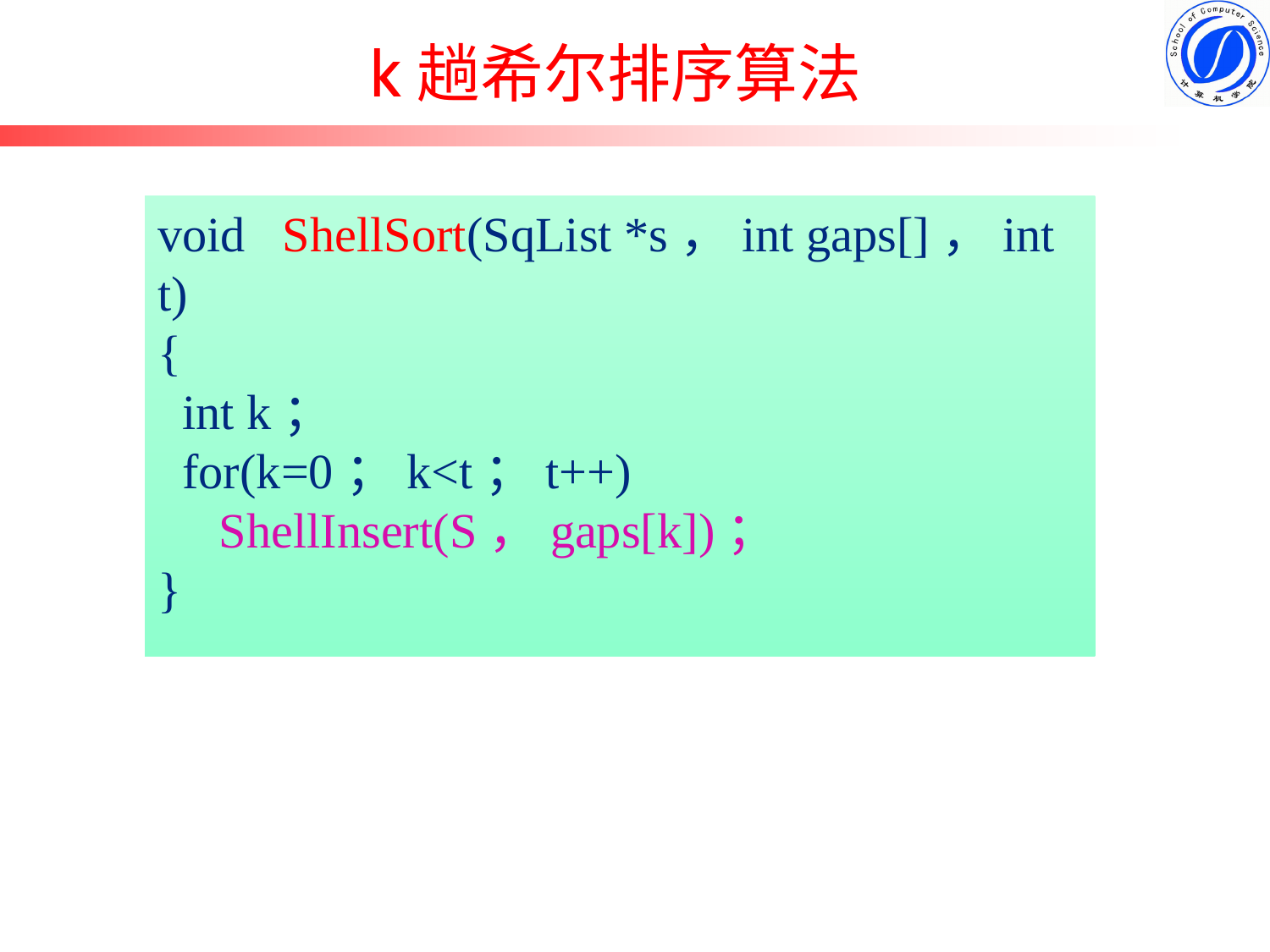

# k趟希尔排序算法
void   ShellSort(SqList *s，int gaps[]，int t)
{
  int k；
  for(k=0；k<t；t++)
     ShellInsert(S，gaps[k])；
}